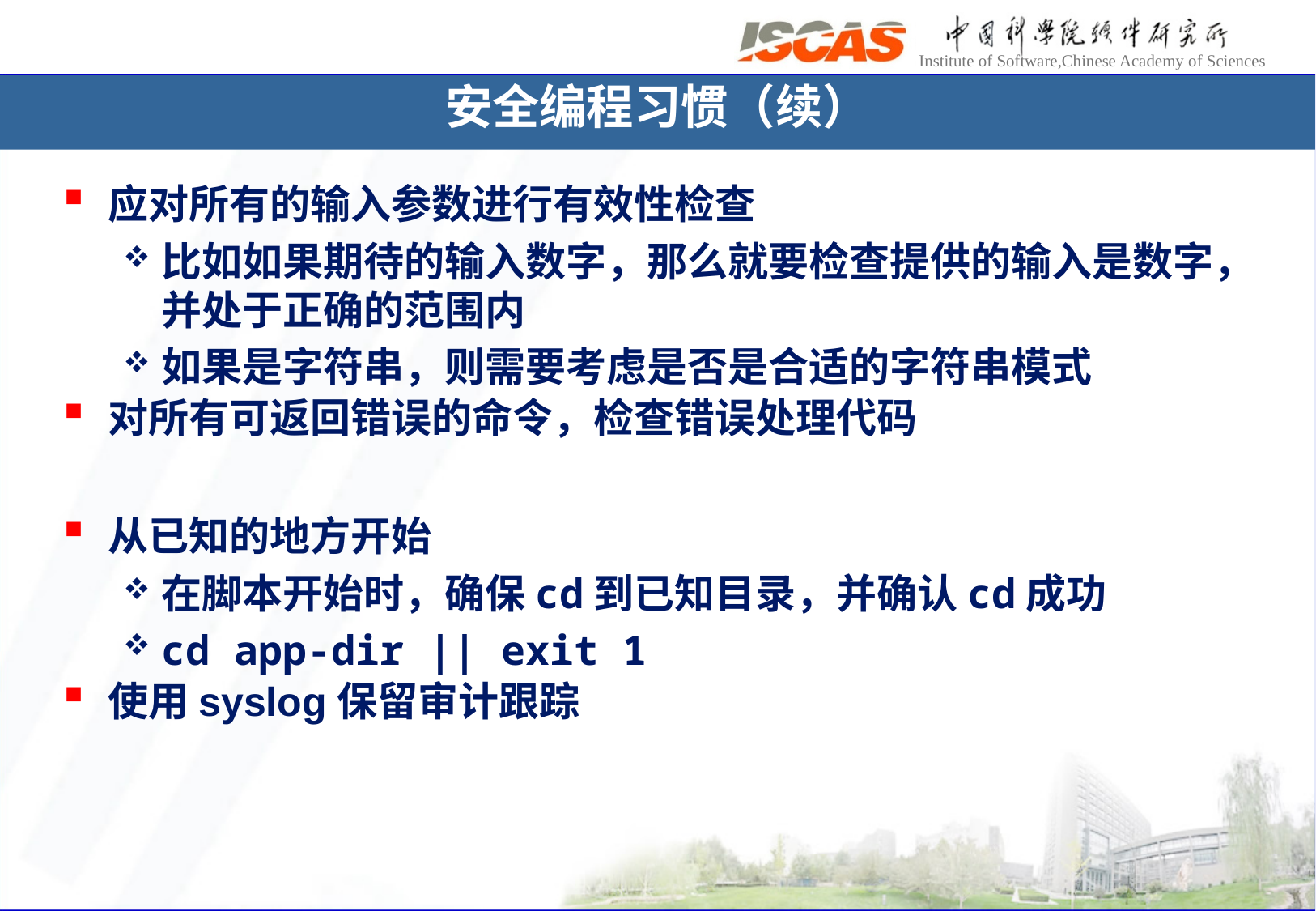

安全编程习惯（续）
应对所有的输入参数进行有效性检查
比如如果期待的输入数字，那么就要检查提供的输入是数字，并处于正确的范围内
如果是字符串，则需要考虑是否是合适的字符串模式
对所有可返回错误的命令，检查错误处理代码

从已知的地方开始
在脚本开始时，确保cd到已知目录，并确认cd成功
cd app-dir || exit 1
使用syslog保留审计跟踪